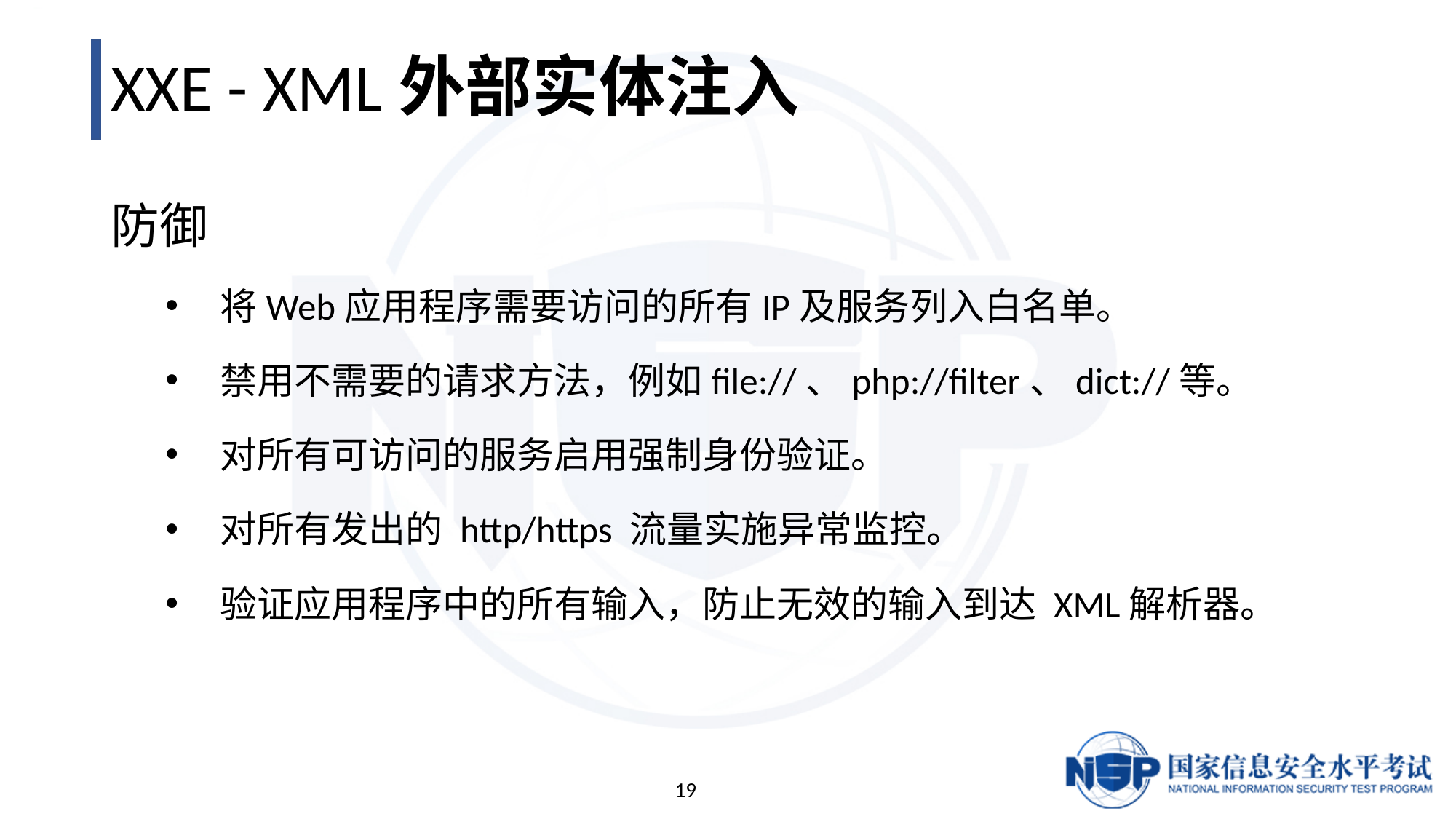

# XXE - XML外部实体注入
防御
将Web应用程序需要访问的所有IP及服务列入白名单。
禁用不需要的请求方法，例如file://、php://filter、dict://等。
对所有可访问的服务启用强制身份验证。
对所有发出的 http/https 流量实施异常监控。
验证应用程序中的所有输入，防止无效的输入到达 XML解析器。